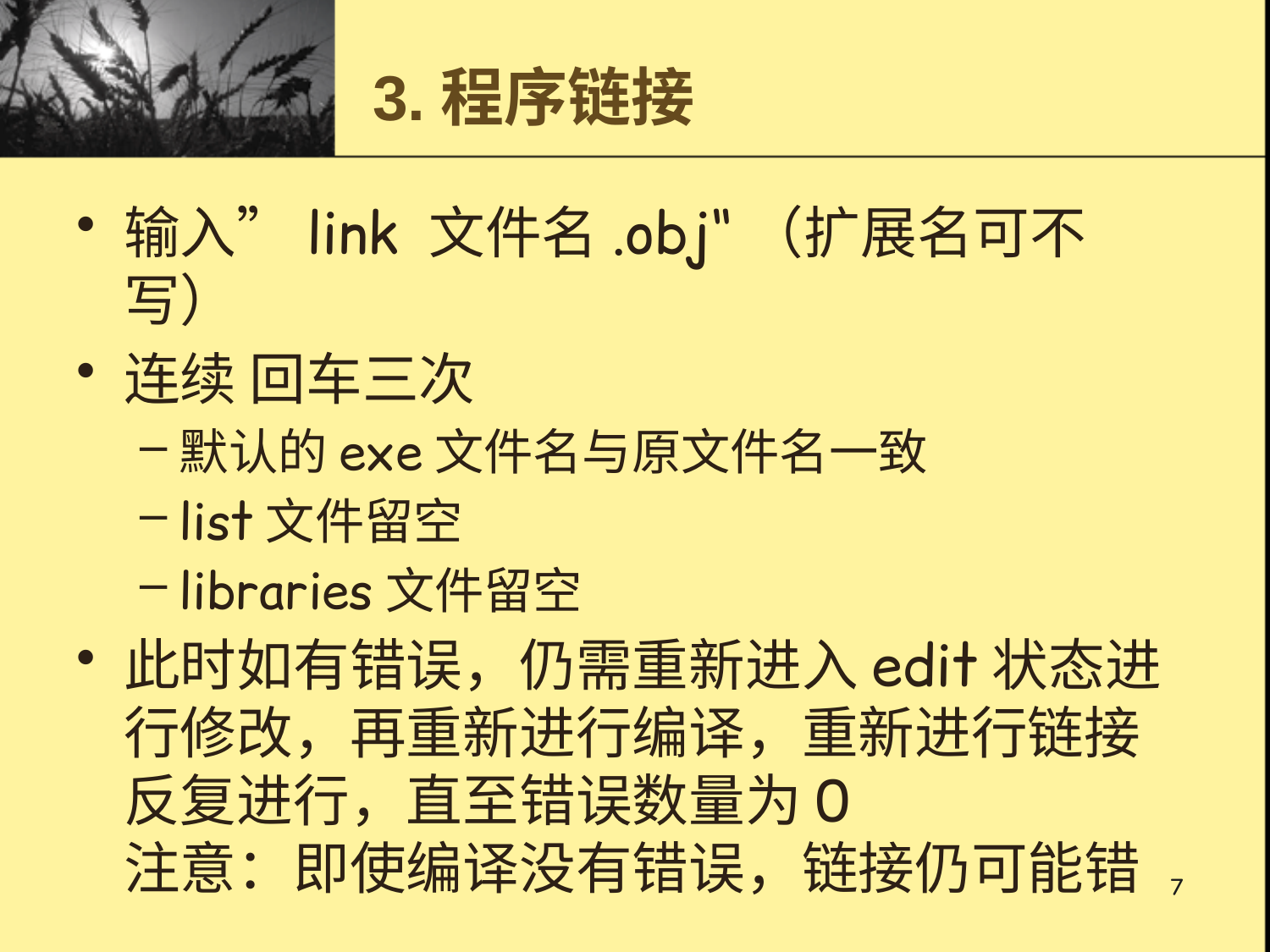

# 3.程序链接
输入”link 文件名.obj“（扩展名可不写）
连续 回车三次
默认的exe文件名与原文件名一致
list文件留空
libraries文件留空
此时如有错误，仍需重新进入edit状态进行修改，再重新进行编译，重新进行链接反复进行，直至错误数量为0
注意：即使编译没有错误，链接仍可能错
7